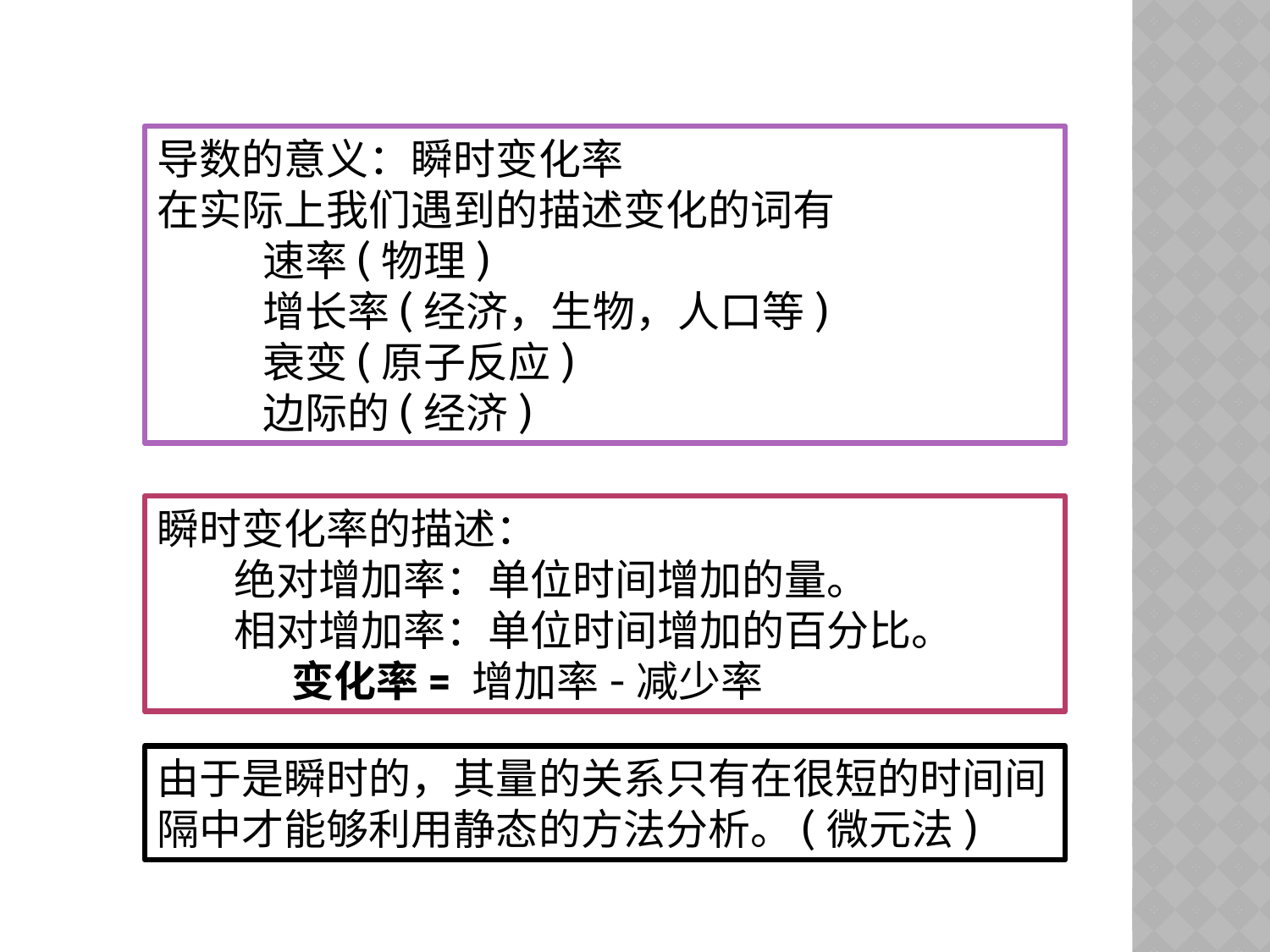

导数的意义：瞬时变化率
在实际上我们遇到的描述变化的词有
          速率(物理)
          增长率(经济，生物，人口等)
          衰变(原子反应)
          边际的(经济)
瞬时变化率的描述：
       绝对增加率：单位时间增加的量。
       相对增加率：单位时间增加的百分比。
             变化率= 增加率-减少率
由于是瞬时的，其量的关系只有在很短的时间间隔中才能够利用静态的方法分析。(微元法)